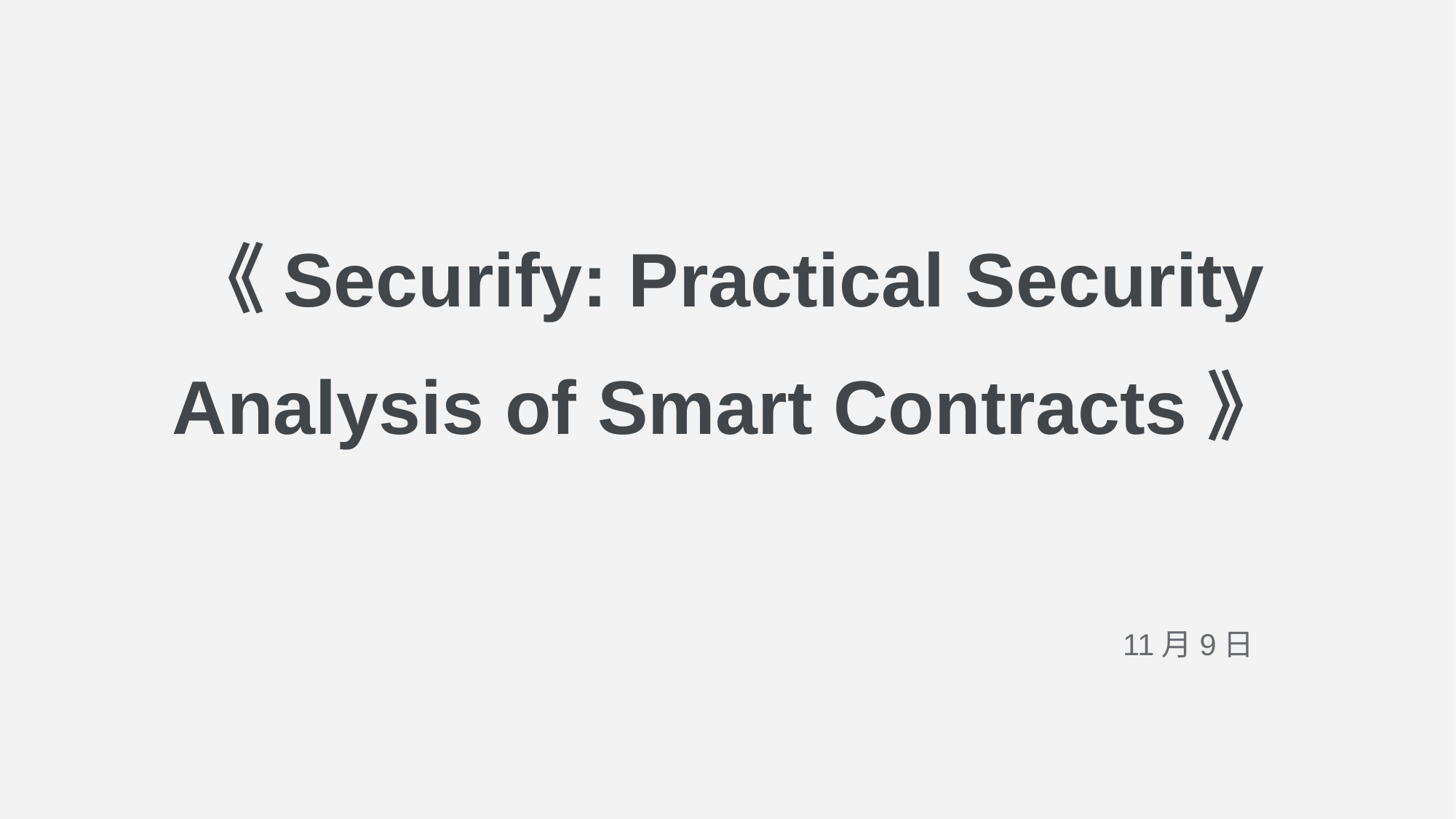

《Securify: Practical Security Analysis of Smart Contracts》
11月9日